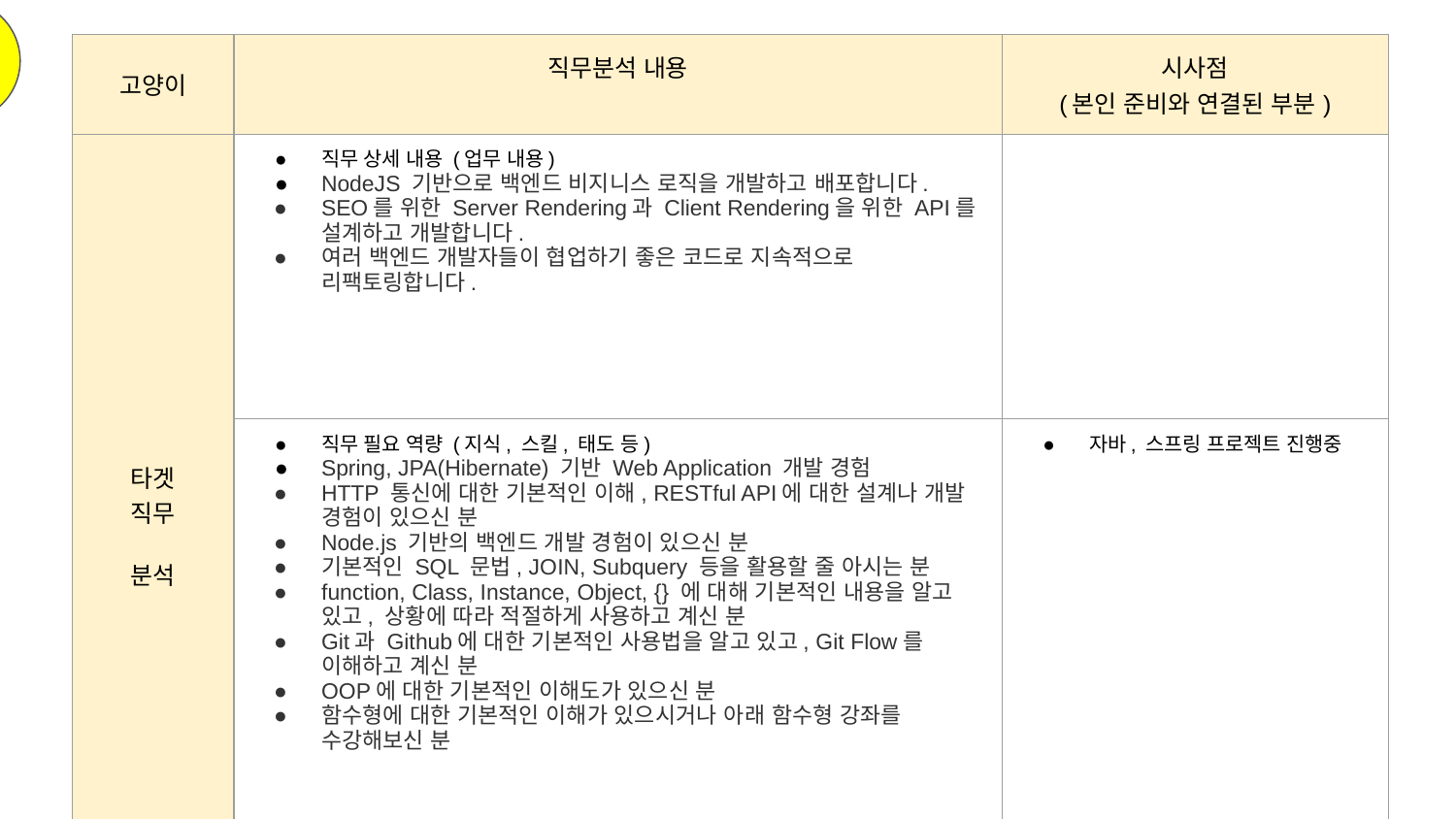

| 고양이 | 직무분석 내용 | 시사점 (본인 준비와 연결된 부분) |
| --- | --- | --- |
| 타겟 직무 분석 | 직무 상세 내용 (업무 내용) NodeJS 기반으로 백엔드 비지니스 로직을 개발하고 배포합니다. SEO를 위한 Server Rendering과 Client Rendering을 위한 API를 설계하고 개발합니다. 여러 백엔드 개발자들이 협업하기 좋은 코드로 지속적으로 리팩토링합니다. |  |
|  | 직무 필요 역량 (지식, 스킬, 태도 등) Spring, JPA(Hibernate) 기반 Web Application 개발 경험 HTTP 통신에 대한 기본적인 이해, RESTful API에 대한 설계나 개발 경험이 있으신 분 Node.js 기반의 백엔드 개발 경험이 있으신 분 기본적인 SQL 문법, JOIN, Subquery 등을 활용할 줄 아시는 분 function, Class, Instance, Object, {} 에 대해 기본적인 내용을 알고 있고, 상황에 따라 적절하게 사용하고 계신 분 Git과 Github에 대한 기본적인 사용법을 알고 있고, Git Flow를 이해하고 계신 분 OOP에 대한 기본적인 이해도가 있으신 분 함수형에 대한 기본적인 이해가 있으시거나 아래 함수형 강좌를 수강해보신 분 | 자바, 스프링 프로젝트 진행중 |